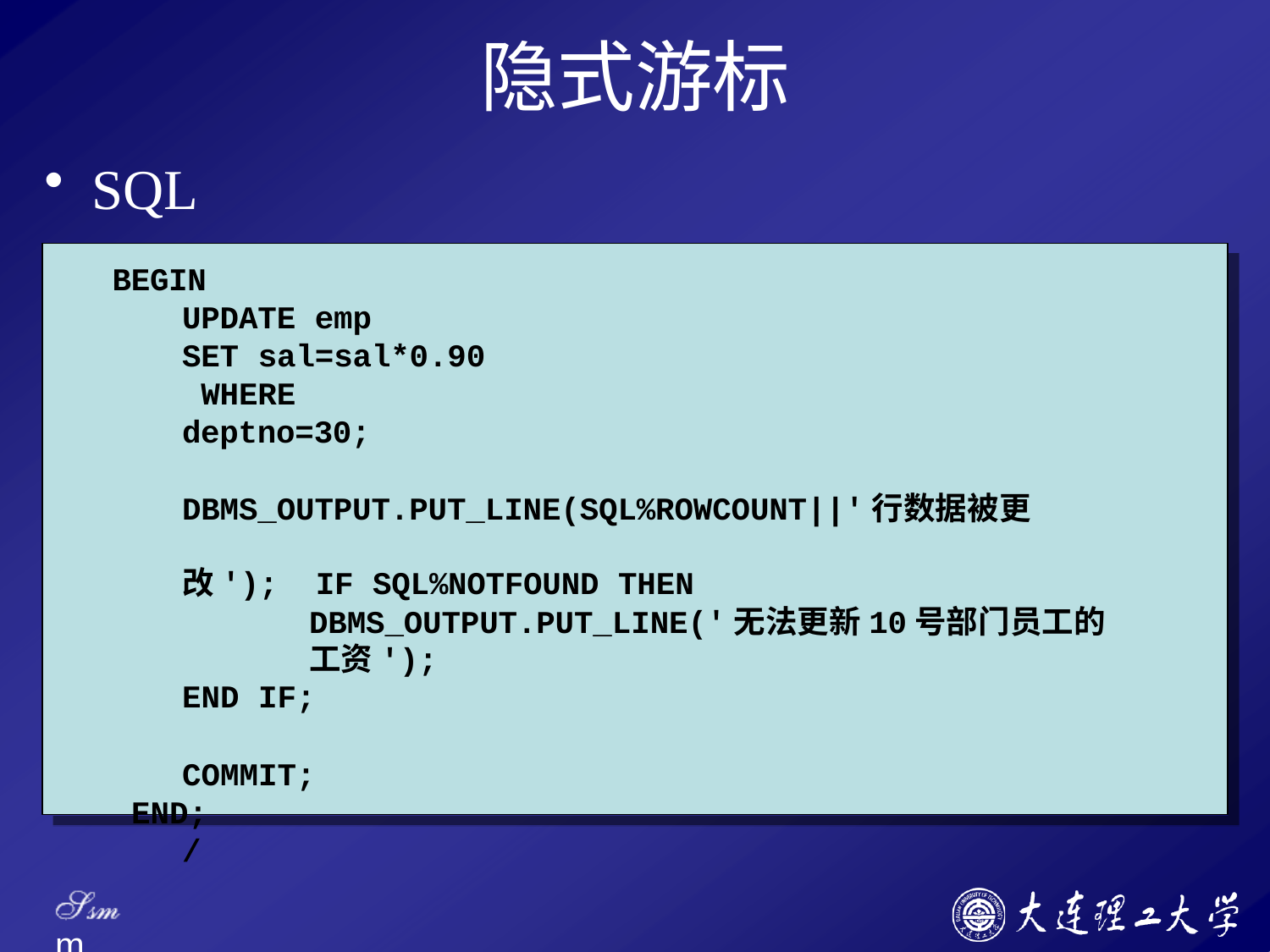

# 隐式游标
SQL

BEGIN
UPDATE emp
SET sal=sal*0.90  WHERE deptno=30;
DBMS_OUTPUT.PUT_LINE(SQL%ROWCOUNT||'行数据被更改');  IF SQL%NOTFOUND THEN
DBMS_OUTPUT.PUT_LINE('无法更新10号部门员工的工资');
END IF;

COMMIT;  END;
/

Ssm